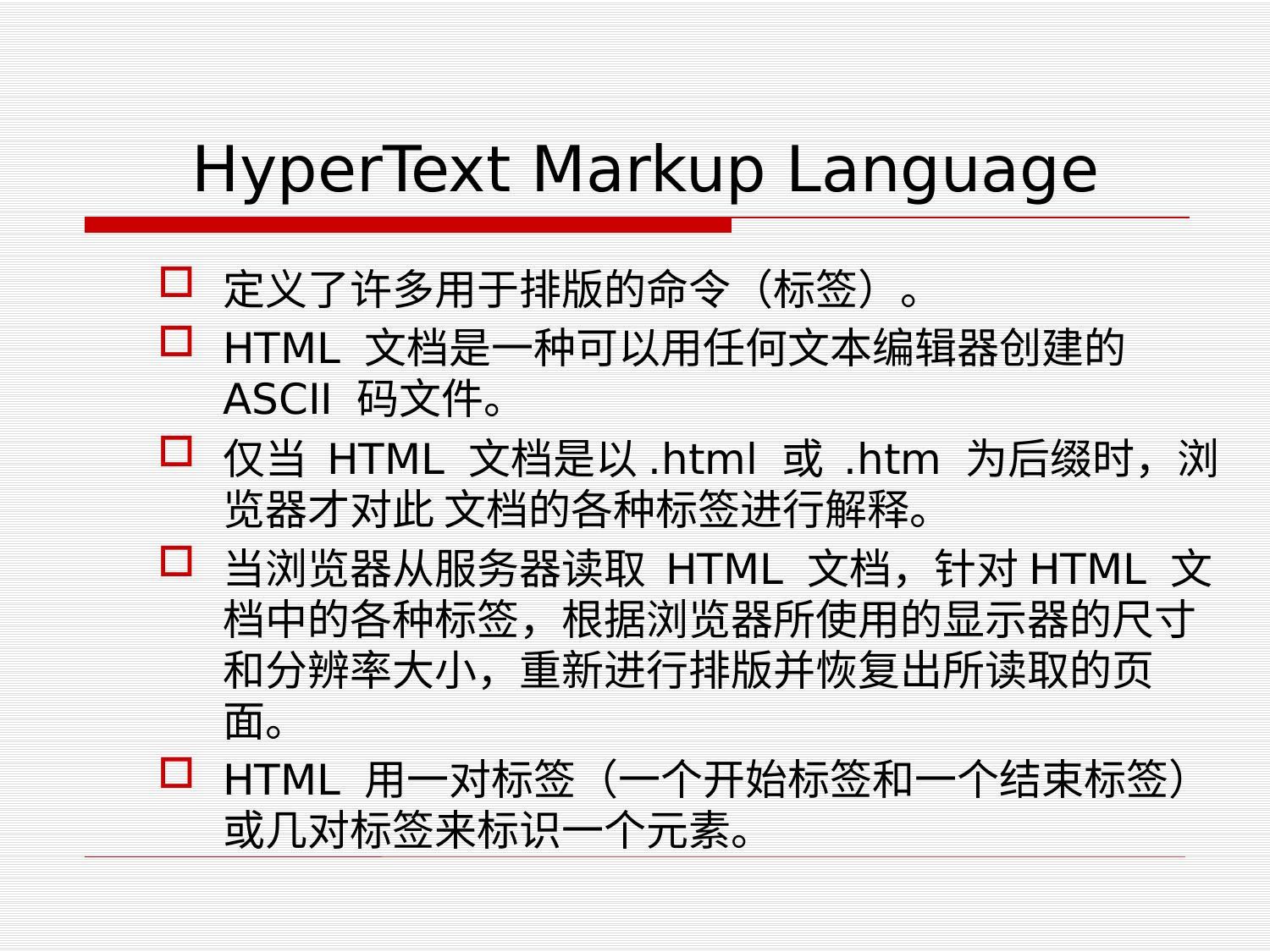

# HyperText Markup Language
定义了许多用于排版的命令（标签）。
HTML 文档是一种可以用任何文本编辑器创建的 ASCII 码文件。
仅当 HTML 文档是以.html 或 .htm 为后缀时，浏览器才对此 文档的各种标签进行解释。
当浏览器从服务器读取 HTML 文档，针对HTML 文档中的各种标签，根据浏览器所使用的显示器的尺寸和分辨率大小，重新进行排版并恢复出所读取的页面。
HTML 用一对标签（一个开始标签和一个结束标签）或几对标签来标识一个元素。